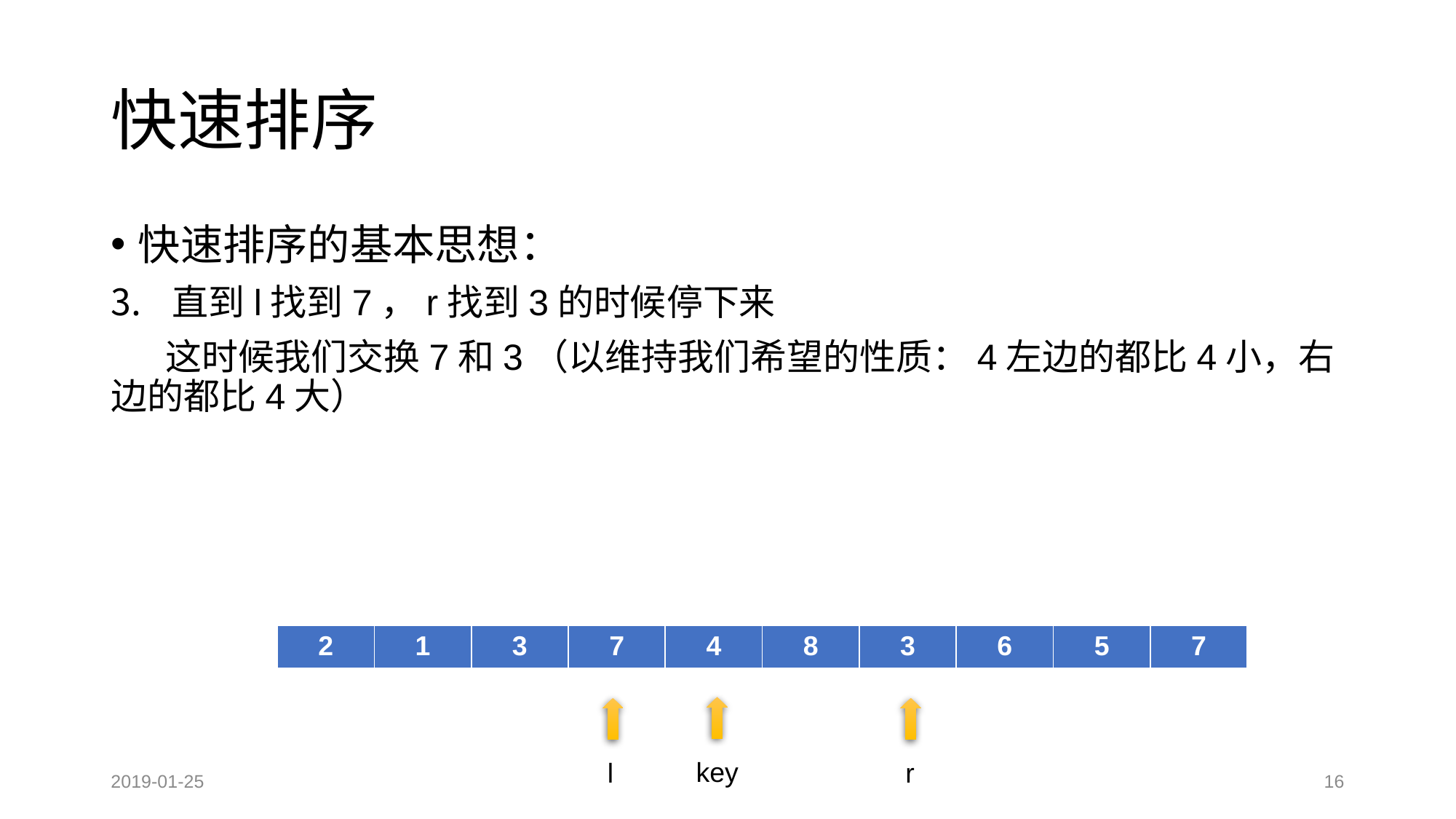

# 快速排序
快速排序的基本思想：
直到l找到7，r找到3的时候停下来
这时候我们交换7和3（以维持我们希望的性质：4左边的都比4小，右边的都比4大）

| 2 | 1 | 3 | 7 | 4 | 8 | 3 | 6 | 5 | 7 |
| --- | --- | --- | --- | --- | --- | --- | --- | --- | --- |

key
l
r
2019-01-25
16